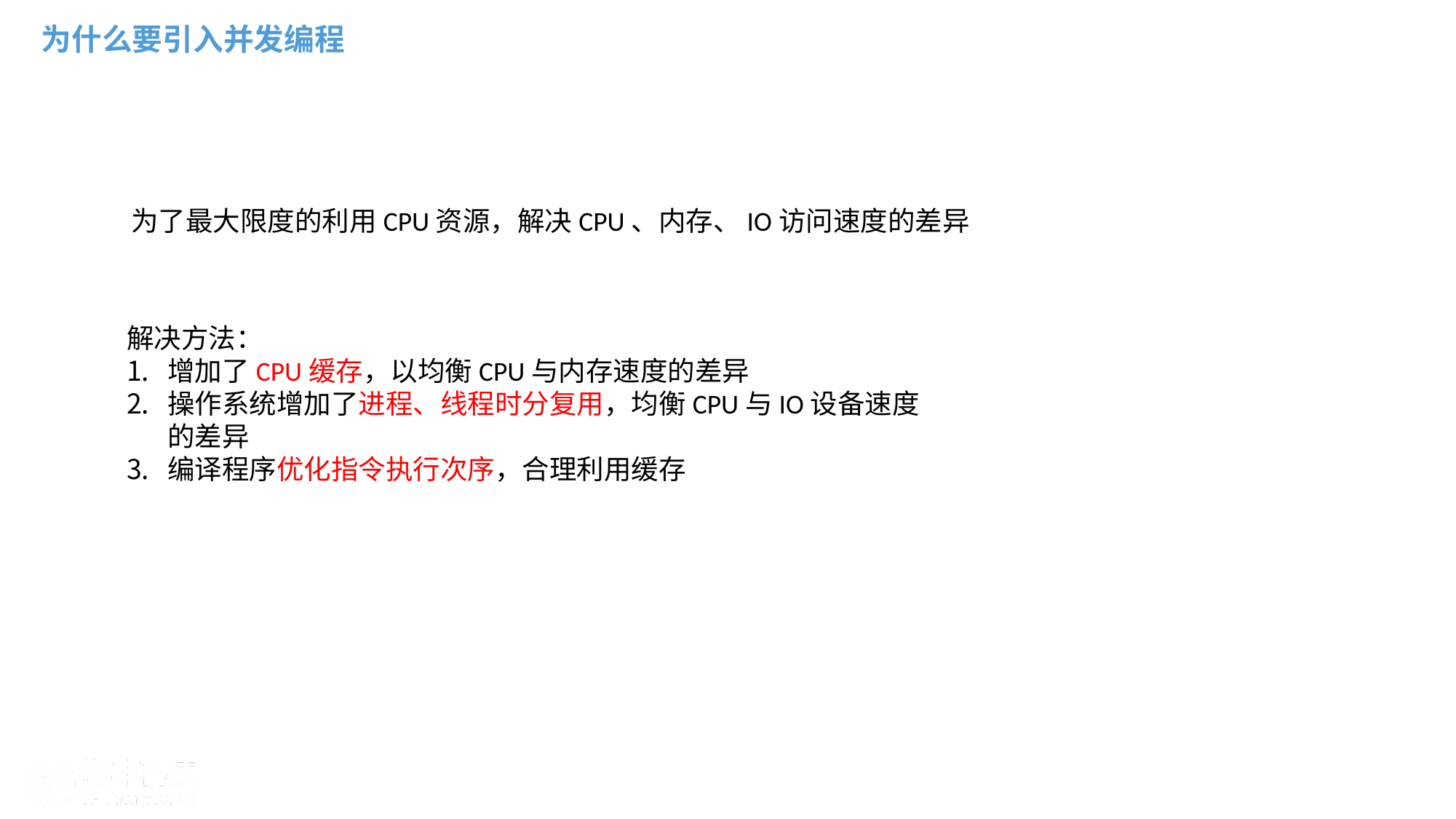

为什么要引入并发编程
为了最大限度的利用CPU资源，解决CPU、内存、IO访问速度的差异
解决方法：
增加了CPU缓存，以均衡CPU与内存速度的差异
操作系统增加了进程、线程时分复用，均衡CPU与IO设备速度的差异
编译程序优化指令执行次序，合理利用缓存
任务服务